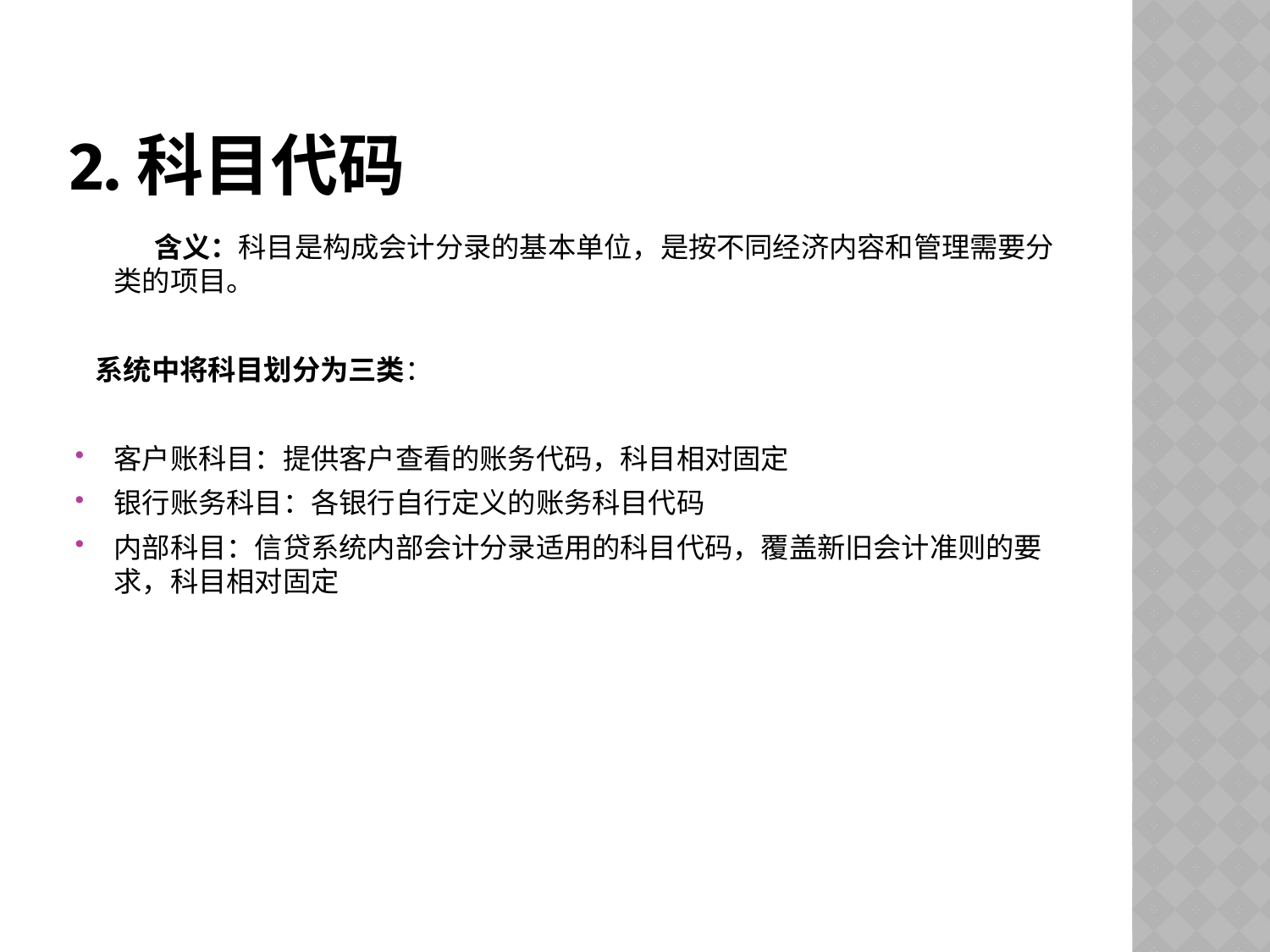

# 2.科目代码
含义：科目是构成会计分录的基本单位，是按不同经济内容和管理需要分类的项目。

  系统中将科目划分为三类：

客户账科目：提供客户查看的账务代码，科目相对固定
银行账务科目：各银行自行定义的账务科目代码
内部科目：信贷系统内部会计分录适用的科目代码，覆盖新旧会计准则的要求，科目相对固定